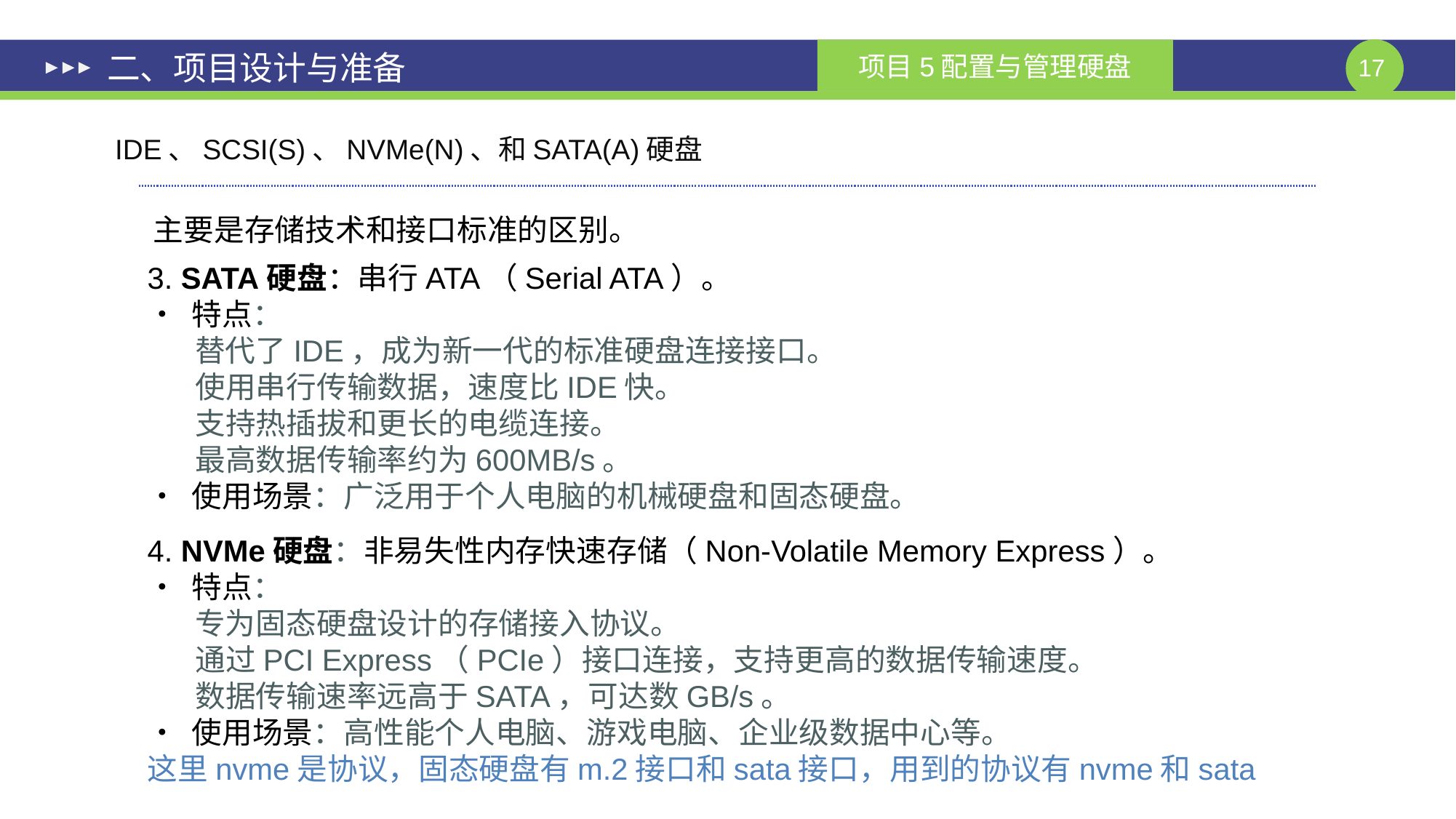

# 二、项目设计与准备
IDE、SCSI(S)、NVMe(N)、和SATA(A)硬盘

主要是存储技术和接口标准的区别。
3. SATA硬盘：串行ATA（Serial ATA）。
• 特点：
      替代了IDE，成为新一代的标准硬盘连接接口。
      使用串行传输数据，速度比IDE快。
      支持热插拔和更长的电缆连接。
      最高数据传输率约为600MB/s。
• 使用场景：广泛用于个人电脑的机械硬盘和固态硬盘。
4. NVMe硬盘：非易失性内存快速存储（Non-Volatile Memory Express）。
• 特点：
      专为固态硬盘设计的存储接入协议。
      通过PCI Express（PCIe）接口连接，支持更高的数据传输速度。
      数据传输速率远高于SATA，可达数GB/s。
• 使用场景：高性能个人电脑、游戏电脑、企业级数据中心等。
这里nvme是协议，固态硬盘有m.2接口和sata接口，用到的协议有nvme和sata